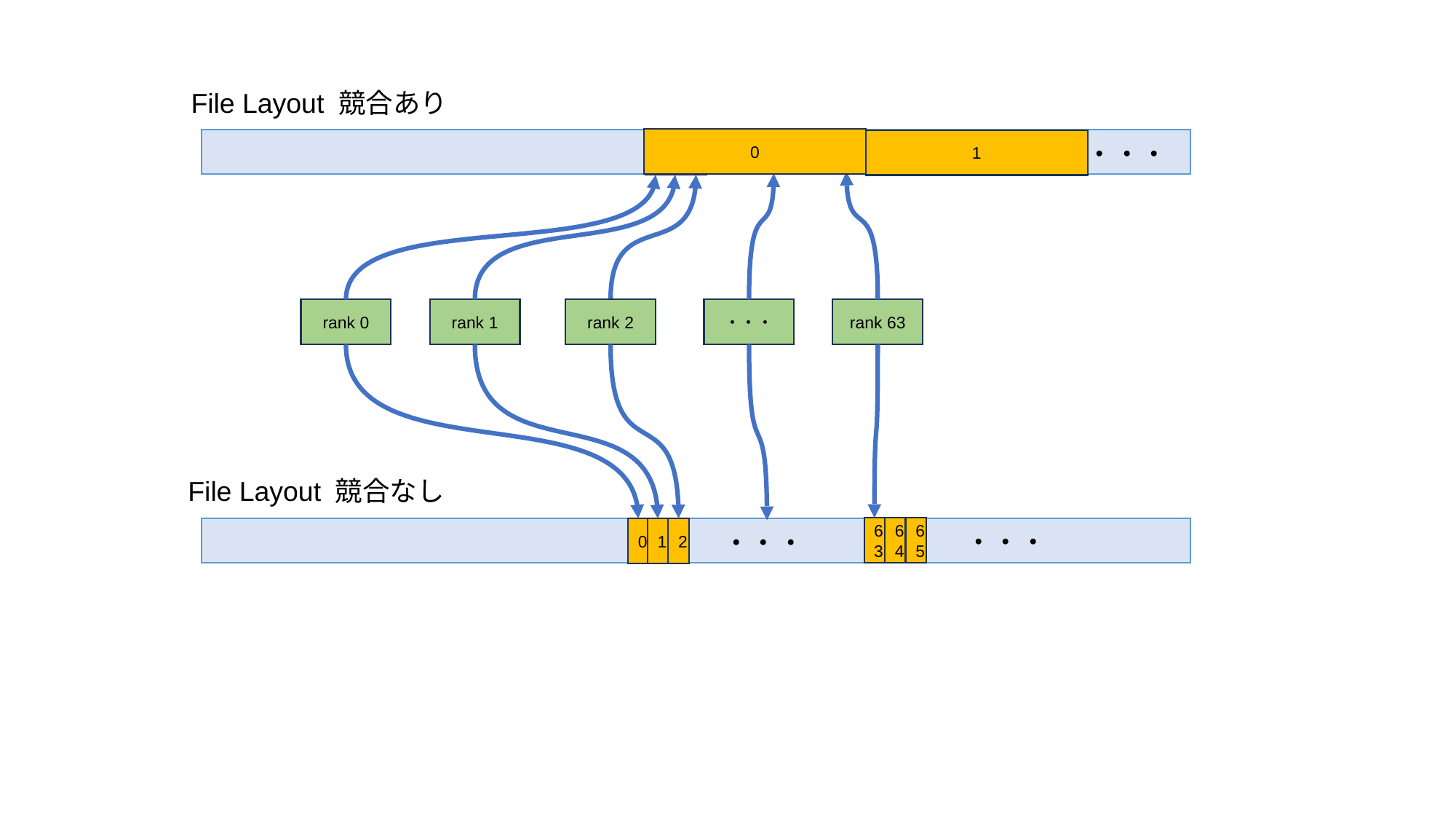

File Layout 競合あり
・・・
0
2

1
0
1
・・・
rank 0
rank 1
rank 2
・・・
rank 63
File Layout 競合なし
・・・
6
5
63
64
2

1
0
・・・
・・・